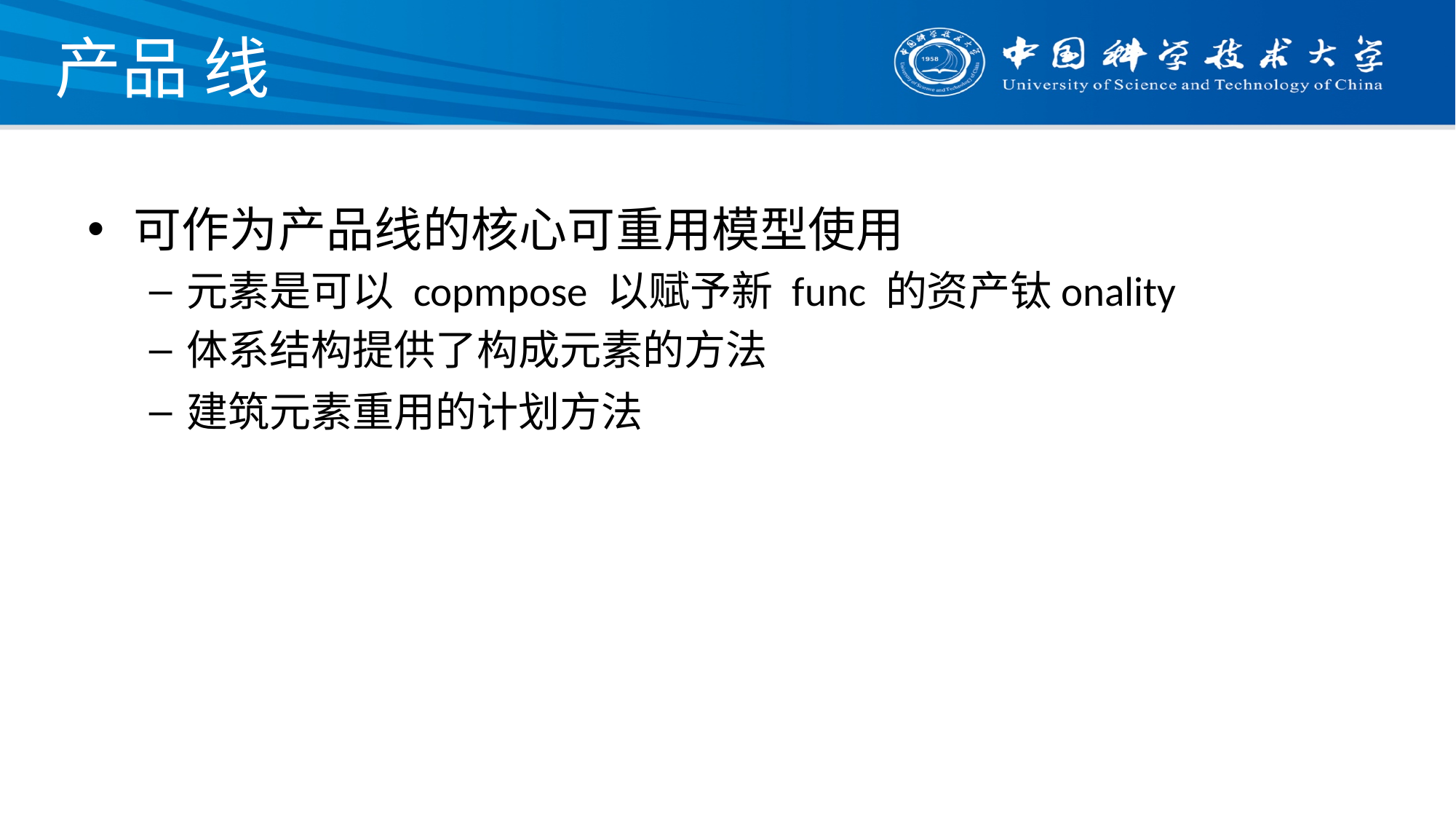

# 产品 线
可作为产品线的核心可重用模型使用
元素是可以 copmpose 以赋予新 func 的资产钛onality
体系结构提供了构成元素的方法
建筑元素重用的计划方法